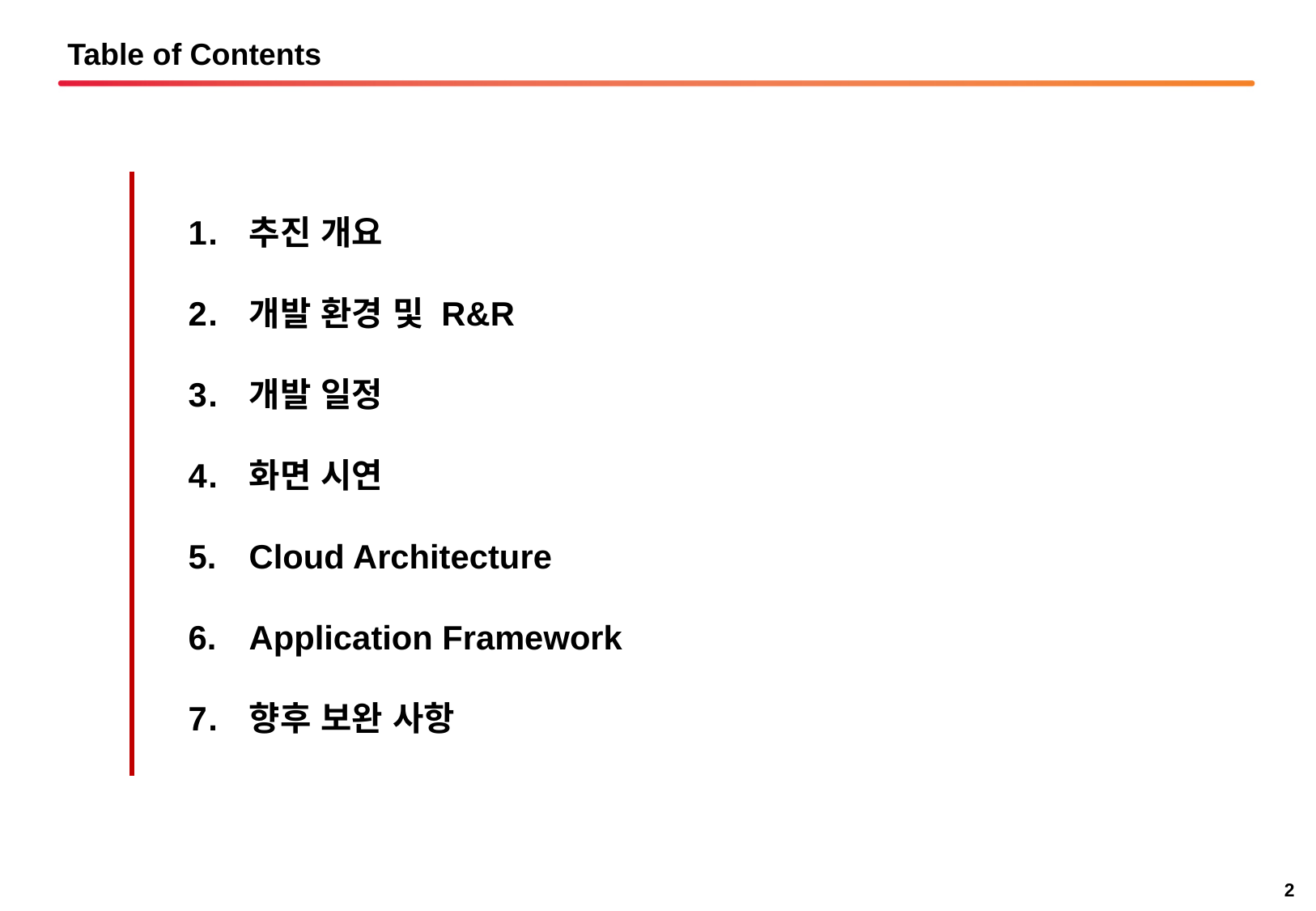

Table of Contents
추진 개요
개발 환경 및 R&R
개발 일정
화면 시연
Cloud Architecture
Application Framework
향후 보완 사항